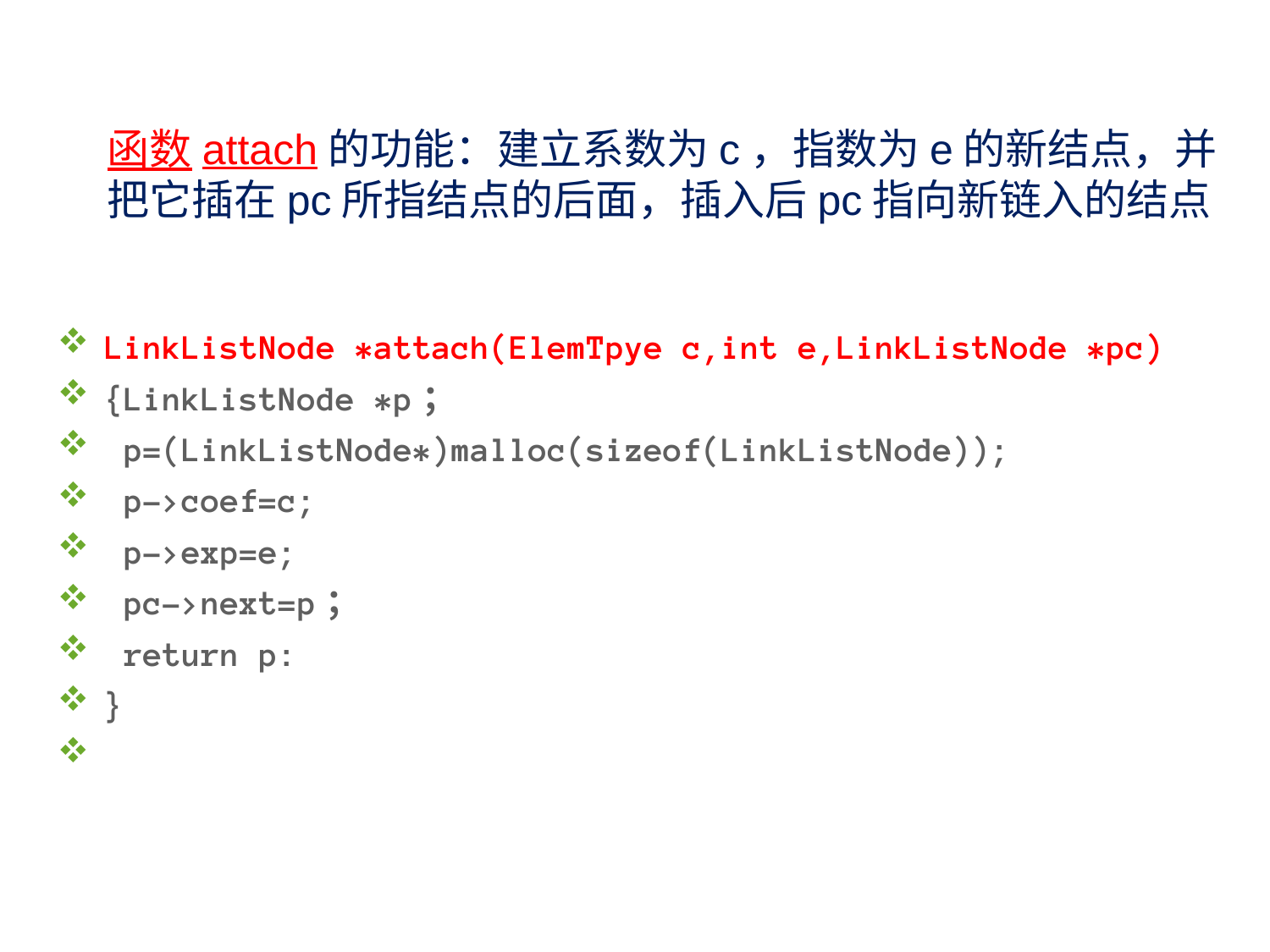

函数attach的功能：建立系数为c，指数为e的新结点，并把它插在pc所指结点的后面，插入后pc指向新链入的结点
LinkListNode *attach(ElemTpye c,int e,LinkListNode *pc)
{LinkListNode *p；
 p=(LinkListNode*)malloc(sizeof(LinkListNode));
 p->coef=c;
 p->exp=e;
 pc->next=p；
 return p:
}

201